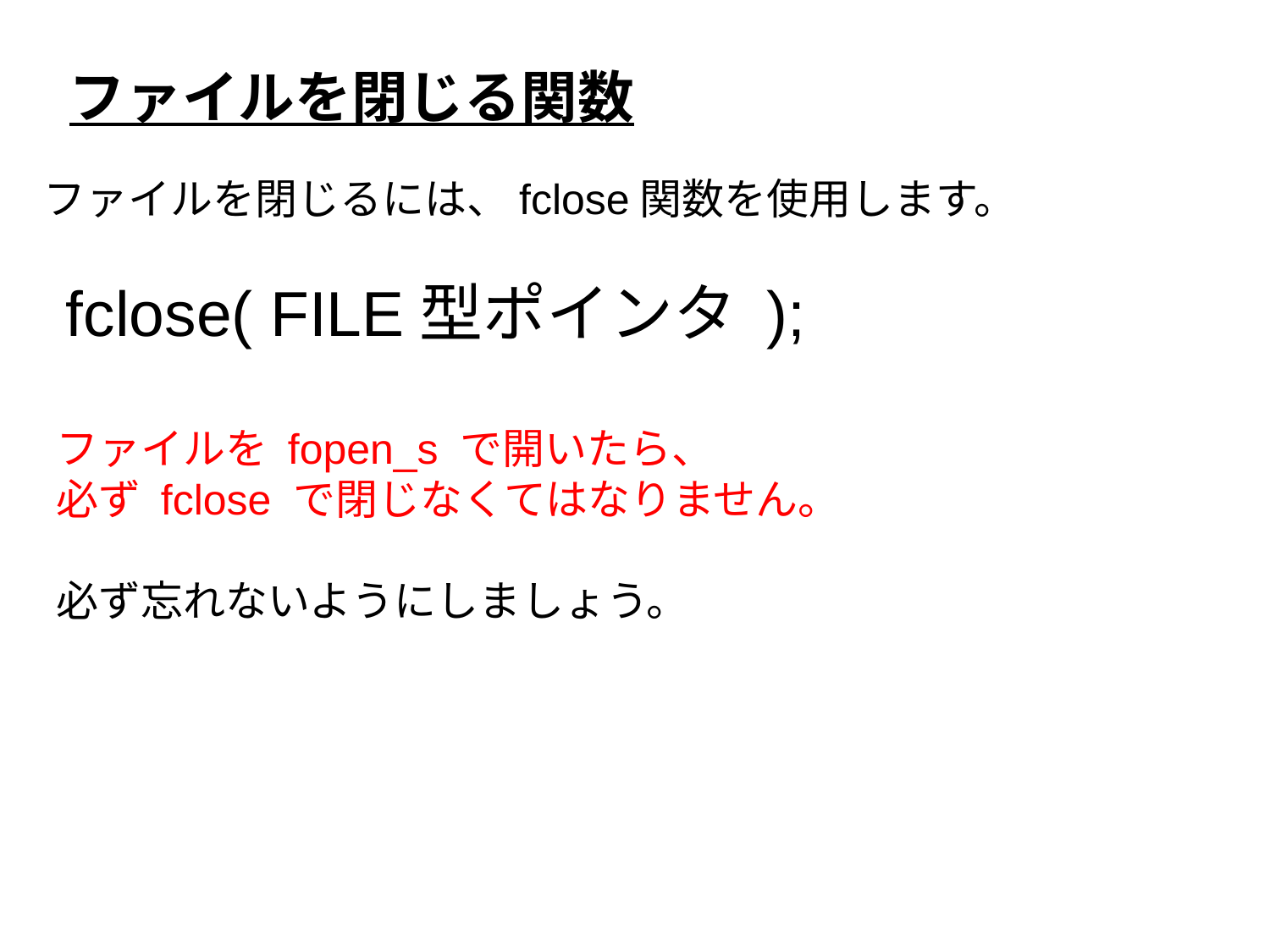

ファイルを閉じる関数
ファイルを閉じるには、fclose関数を使用します。
fclose( FILE型ポインタ );
ファイルを fopen_s で開いたら、
必ず fclose で閉じなくてはなりません。

必ず忘れないようにしましょう。